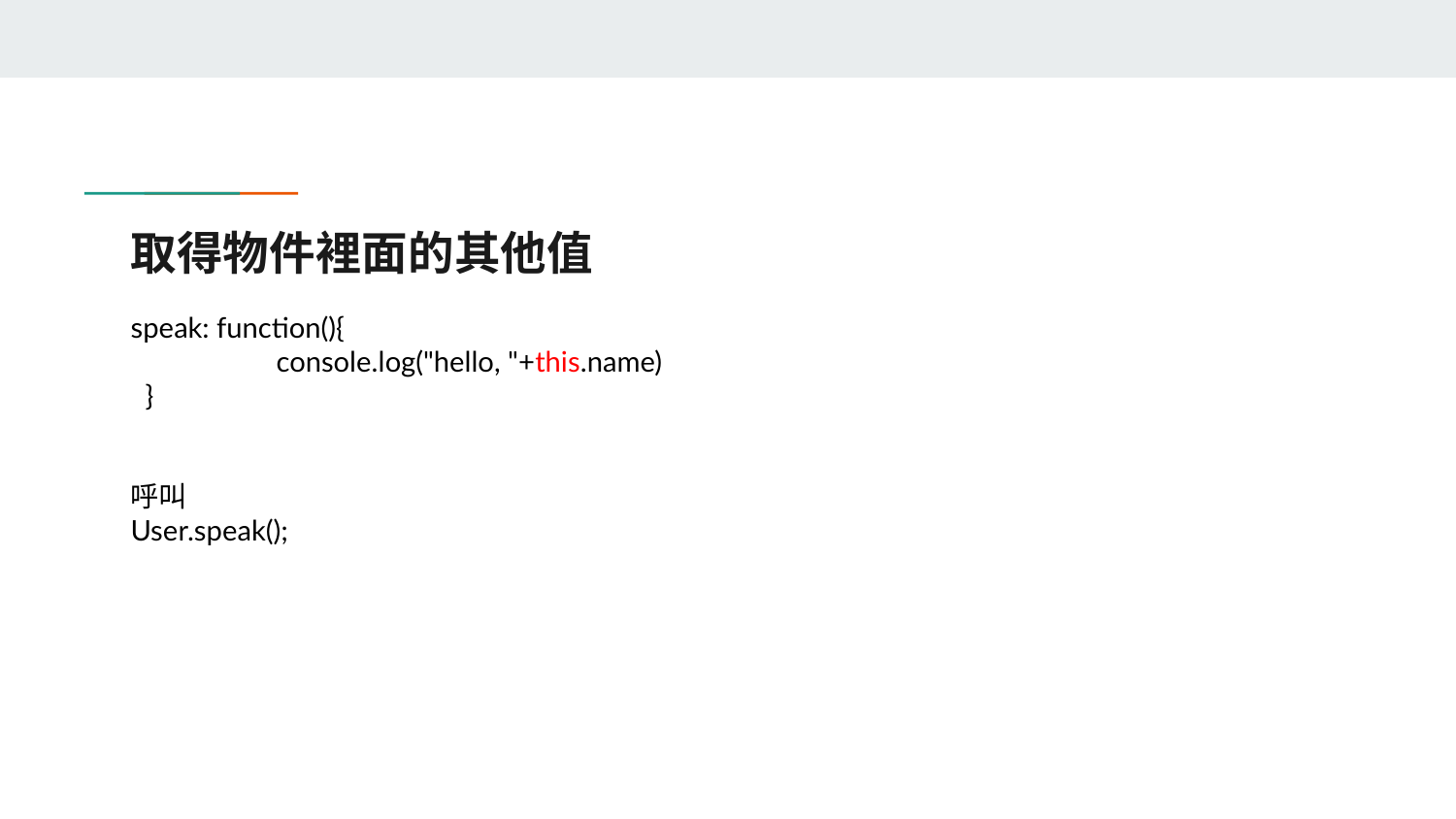

# 取得物件裡面的其他值
speak: function(){
	console.log("hello, "+this.name)
  }
呼叫
User.speak();